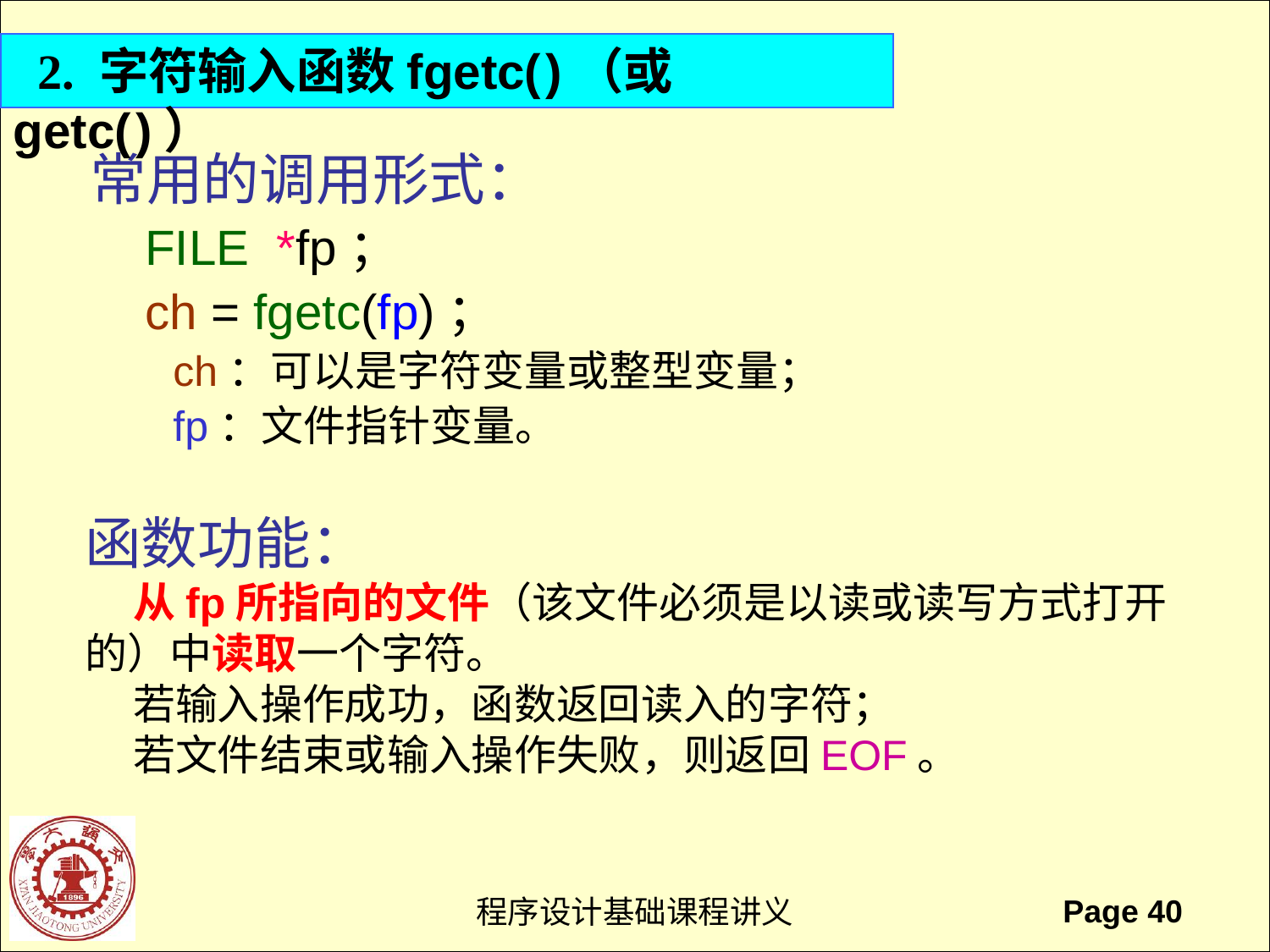

2. 字符输入函数fgetc( )（或getc( )）
常用的调用形式：
    FILE  *fp；
    ch = fgetc(fp)；
       ch：可以是字符变量或整型变量；
       fp：文件指针变量。
函数功能：
    从fp所指向的文件（该文件必须是以读或读写方式打开
的）中读取一个字符。
    若输入操作成功，函数返回读入的字符；
    若文件结束或输入操作失败，则返回EOF。